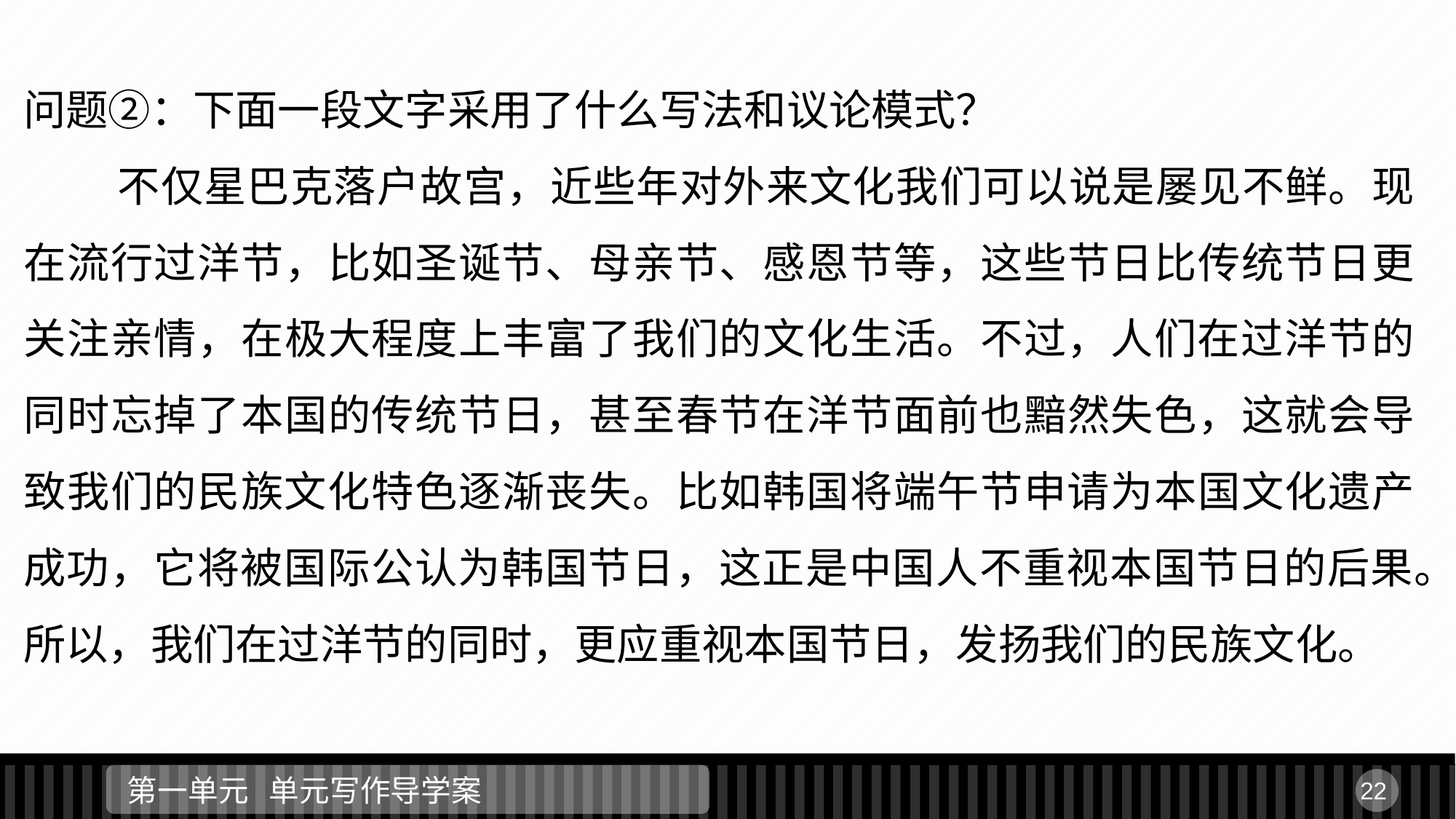

问题②：下面一段文字采用了什么写法和议论模式？
        不仅星巴克落户故宫，近些年对外来文化我们可以说是屡见不鲜。现在流行过洋节，比如圣诞节、母亲节、感恩节等，这些节日比传统节日更关注亲情，在极大程度上丰富了我们的文化生活。不过，人们在过洋节的同时忘掉了本国的传统节日，甚至春节在洋节面前也黯然失色，这就会导致我们的民族文化特色逐渐丧失。比如韩国将端午节申请为本国文化遗产成功，它将被国际公认为韩国节日，这正是中国人不重视本国节日的后果。所以，我们在过洋节的同时，更应重视本国节日，发扬我们的民族文化。